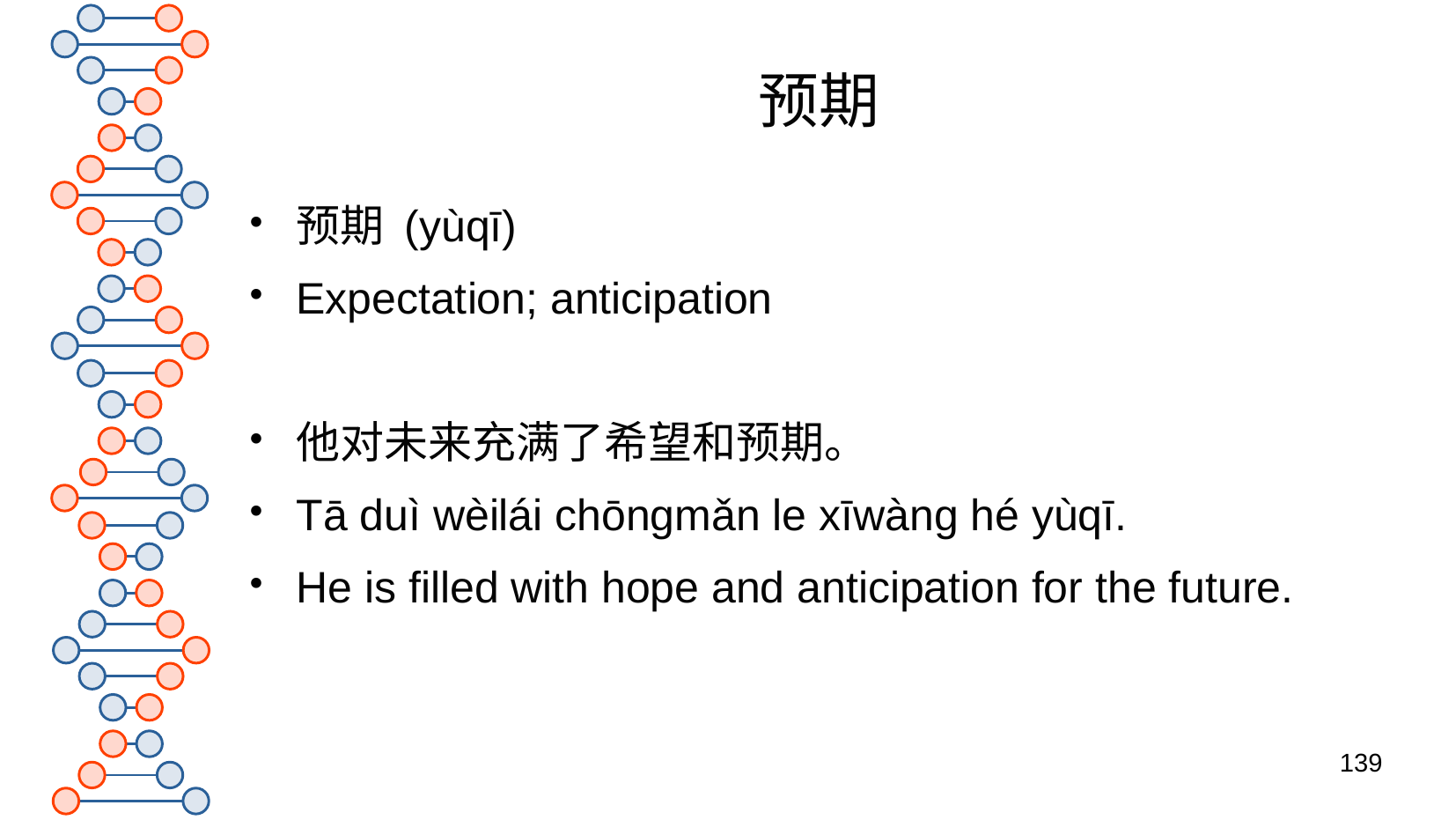

# 预期
预期 (yùqī)
Expectation; anticipation

他对未来充满了希望和预期。
Tā duì wèilái chōngmǎn le xīwàng hé yùqī.
He is filled with hope and anticipation for the future.

139